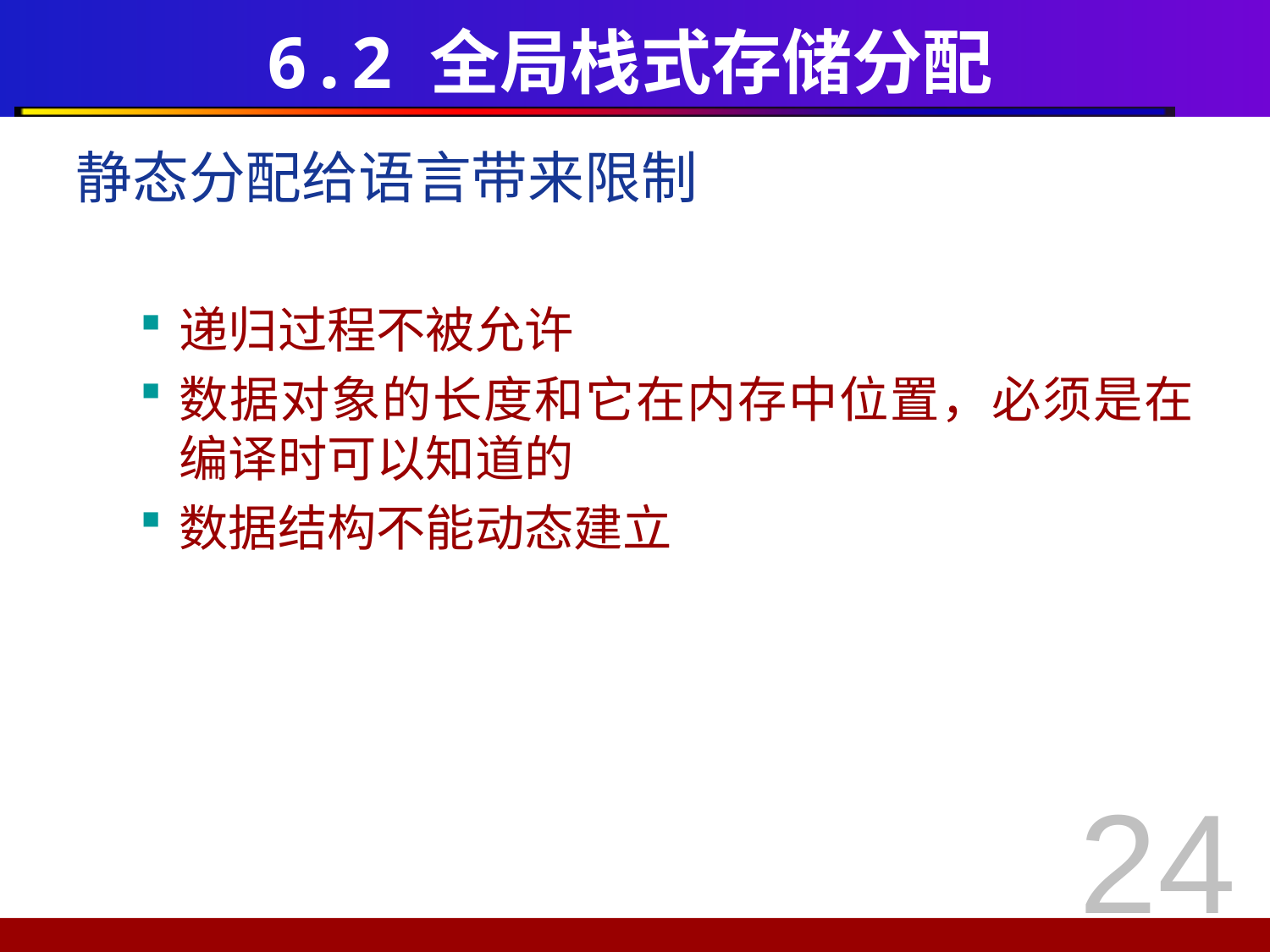

# 6.2 全局栈式存储分配
静态分配给语言带来限制

递归过程不被允许
数据对象的长度和它在内存中位置，必须是在编译时可以知道的
数据结构不能动态建立
24